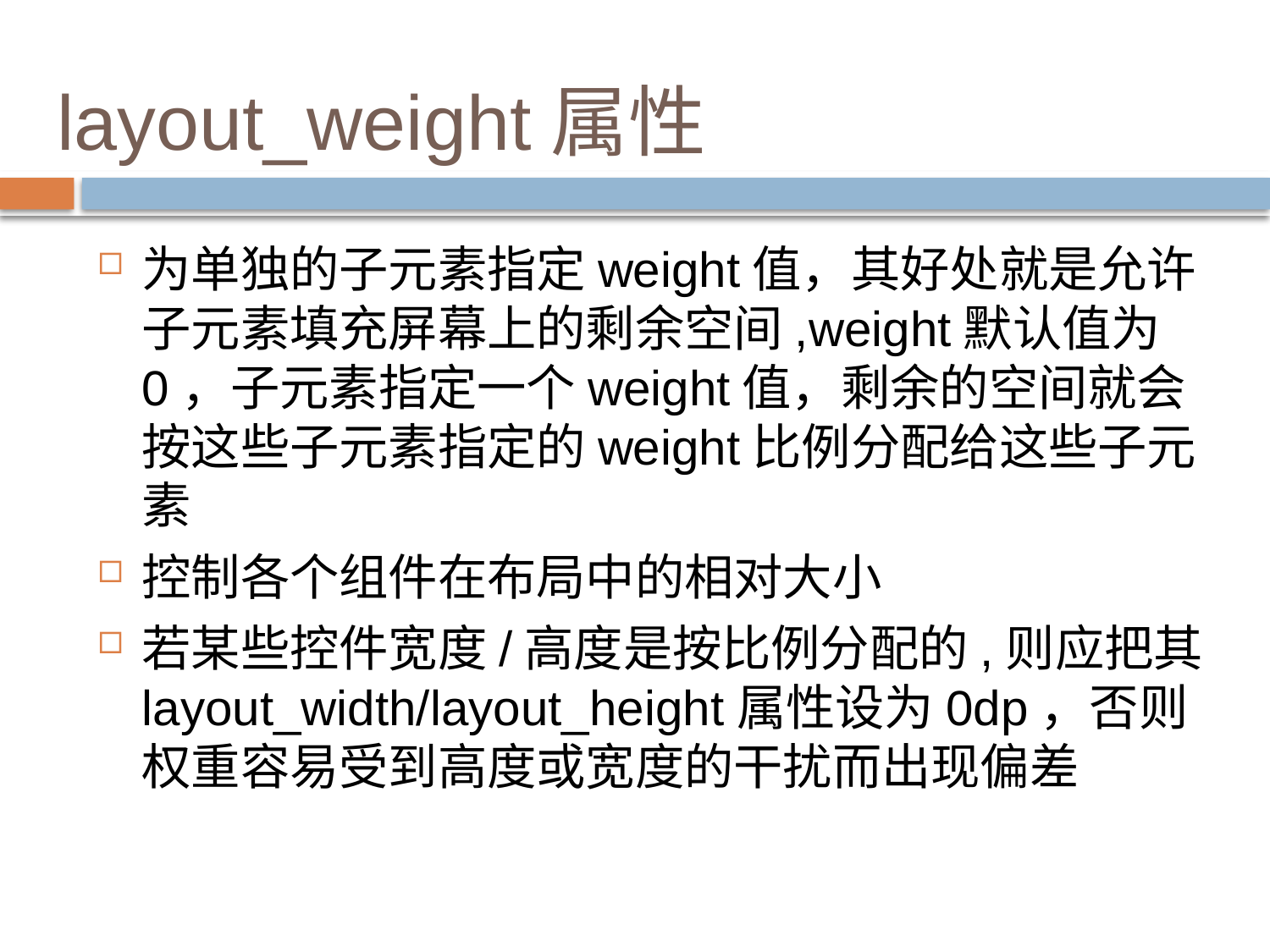

layout_weight属性
为单独的子元素指定weight值，其好处就是允许子元素填充屏幕上的剩余空间,weight默认值为0，子元素指定一个weight值，剩余的空间就会按这些子元素指定的weight比例分配给这些子元素
控制各个组件在布局中的相对大小
若某些控件宽度/高度是按比例分配的,则应把其layout_width/layout_height属性设为0dp，否则权重容易受到高度或宽度的干扰而出现偏差